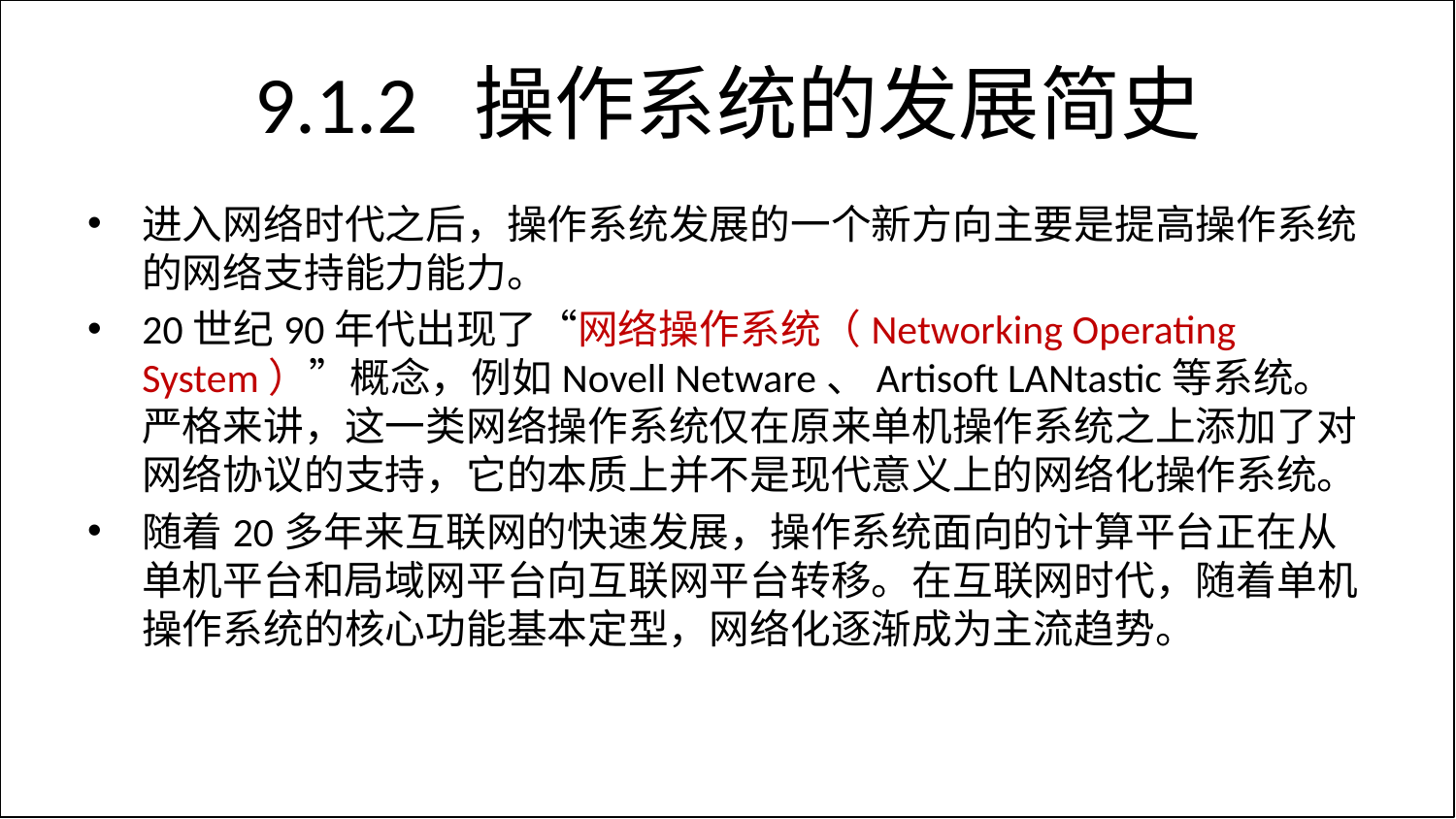

# 9.1.2  操作系统的发展简史
进入网络时代之后，操作系统发展的一个新方向主要是提高操作系统的网络支持能力能力。
20世纪90年代出现了“网络操作系统（Networking Operating System）”概念，例如Novell Netware、Artisoft LANtastic等系统。严格来讲，这一类网络操作系统仅在原来单机操作系统之上添加了对网络协议的支持，它的本质上并不是现代意义上的网络化操作系统。
随着20多年来互联网的快速发展，操作系统面向的计算平台正在从单机平台和局域网平台向互联网平台转移。在互联网时代，随着单机操作系统的核心功能基本定型，网络化逐渐成为主流趋势。